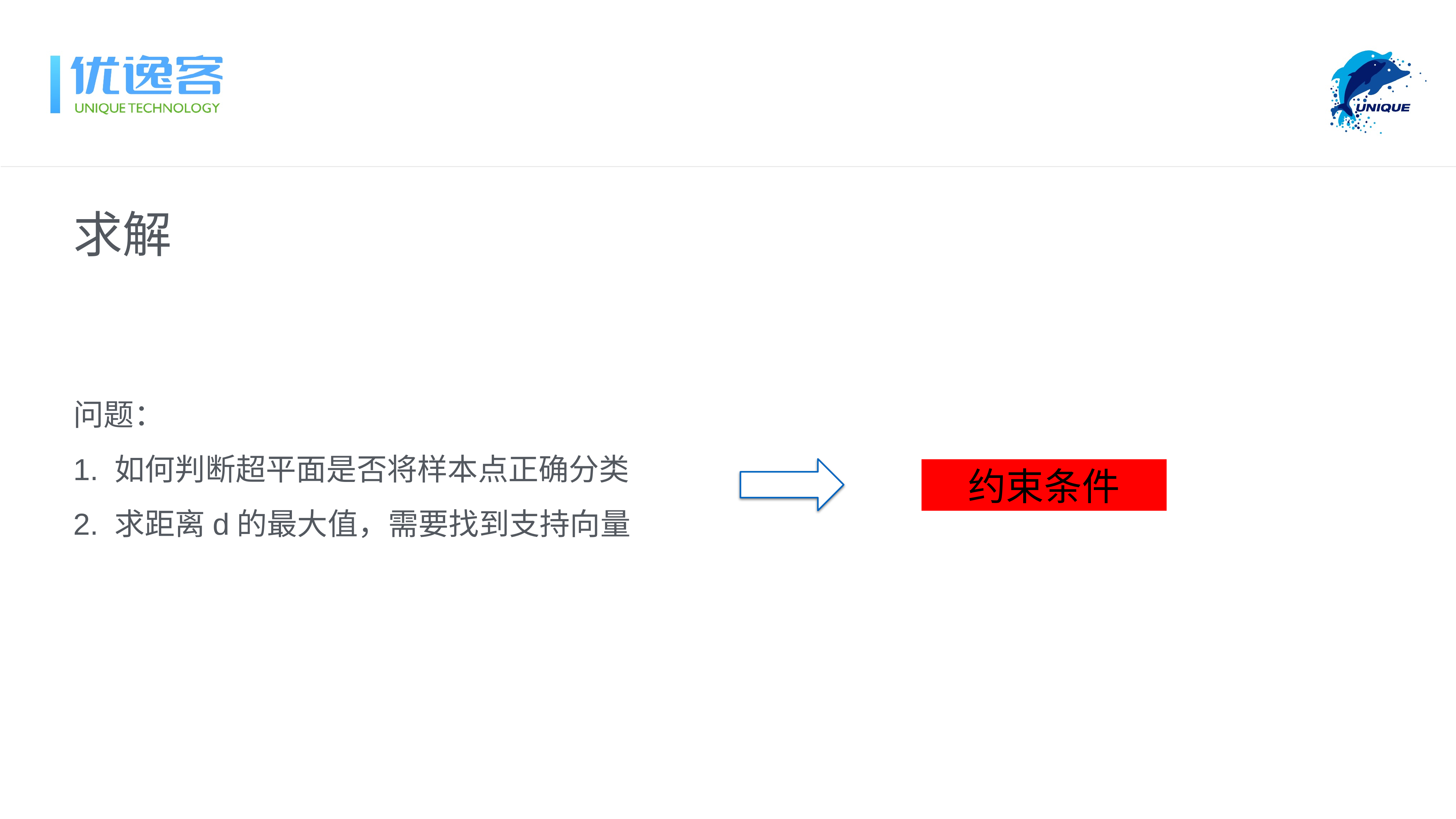

求解
问题：
1. 如何判断超平面是否将样本点正确分类
2. 求距离d的最大值，需要找到支持向量

约束条件